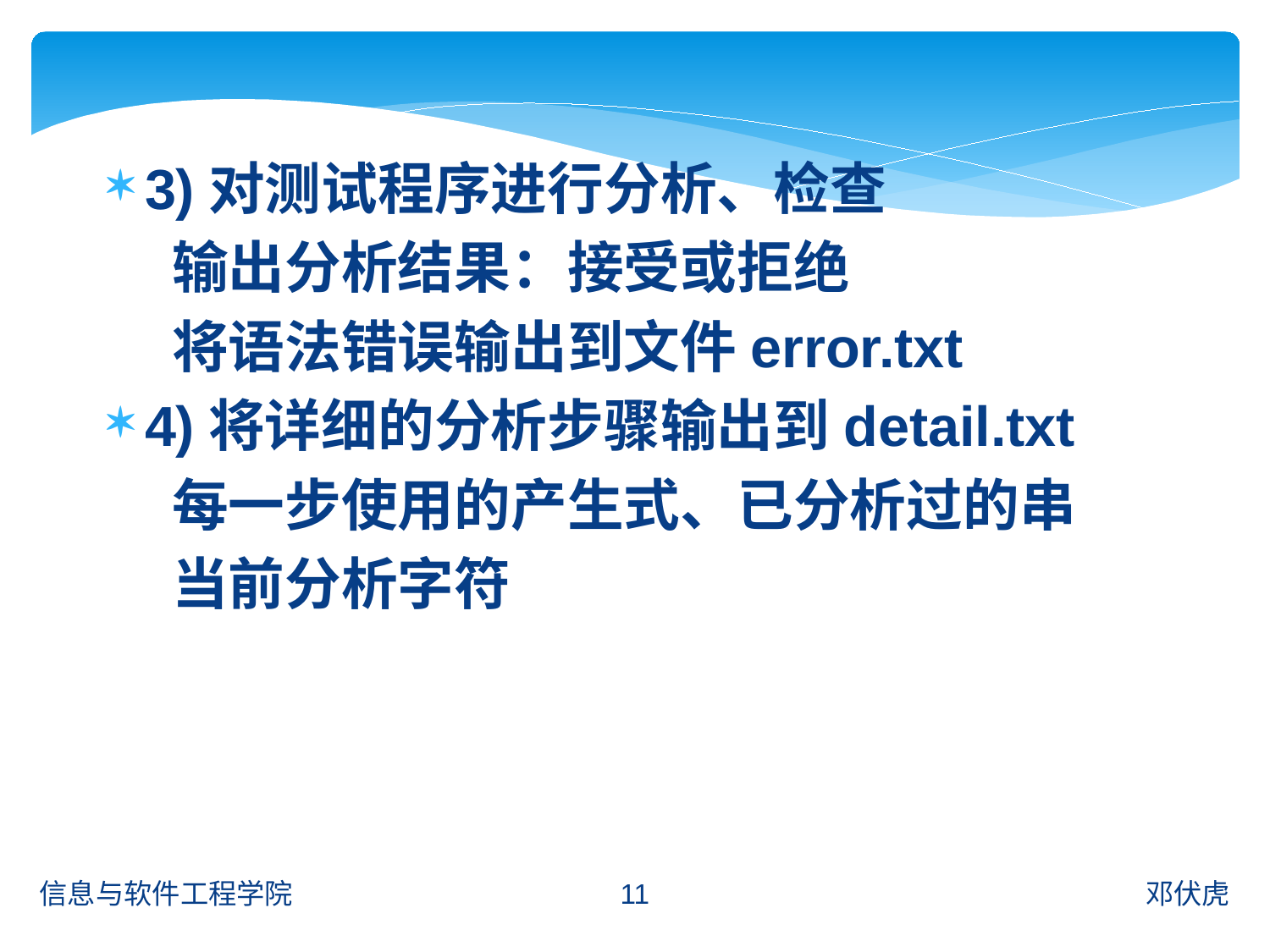

3)对测试程序进行分析、检查
    输出分析结果：接受或拒绝
    将语法错误输出到文件error.txt
4)将详细的分析步骤输出到detail.txt
    每一步使用的产生式、已分析过的串
    当前分析字符
11
信息与软件工程学院
邓伏虎